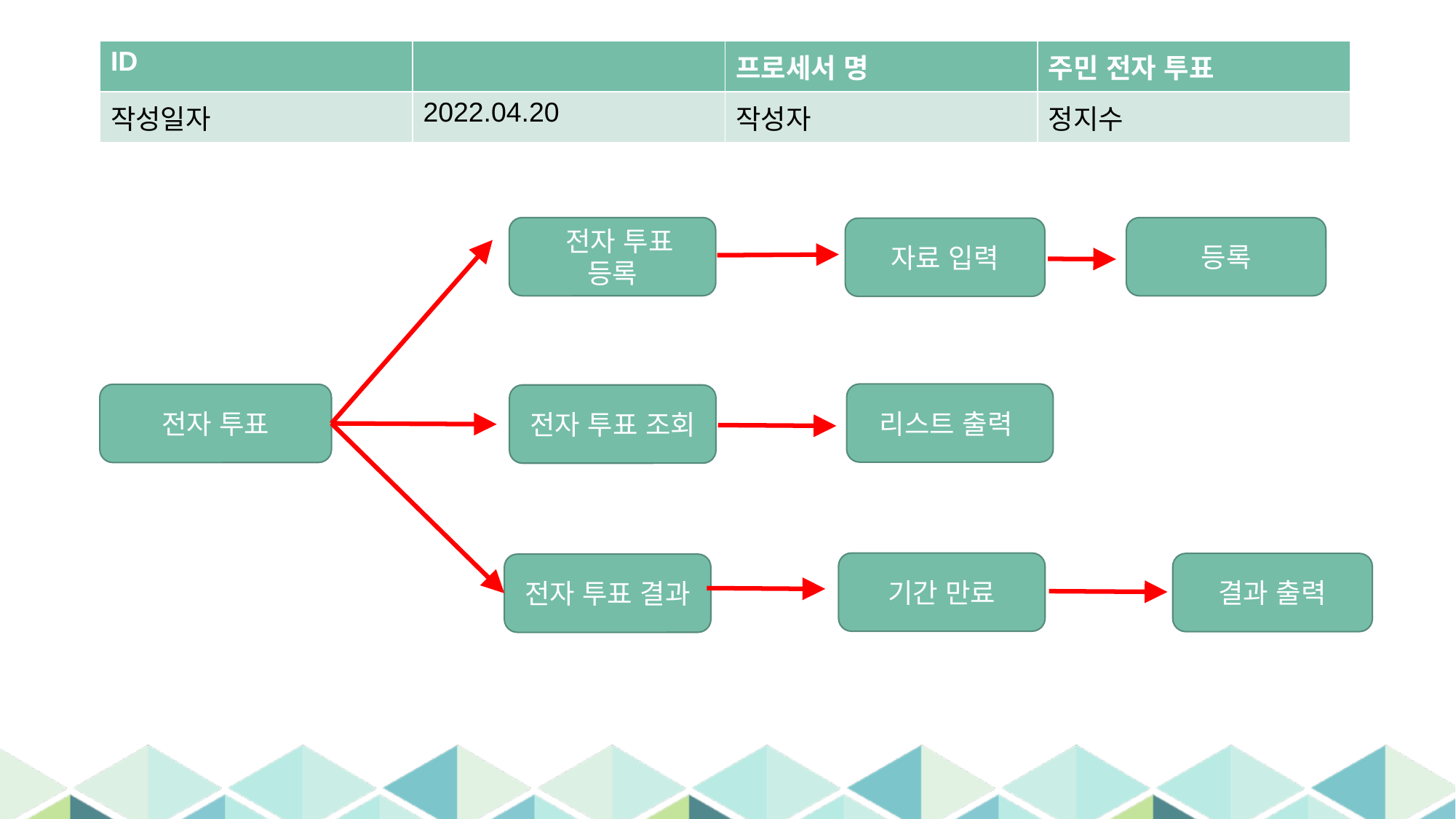

| ID |  | 프로세서 명 | 주민 전자 투표 |
| --- | --- | --- | --- |
| 작성일자 | 2022.04.20 | 작성자 | 정지수 |
 전자 투표 등록
등록
자료 입력
리스트 출력
전자 투표
전자 투표 조회
기간 만료
결과 출력
전자 투표 결과